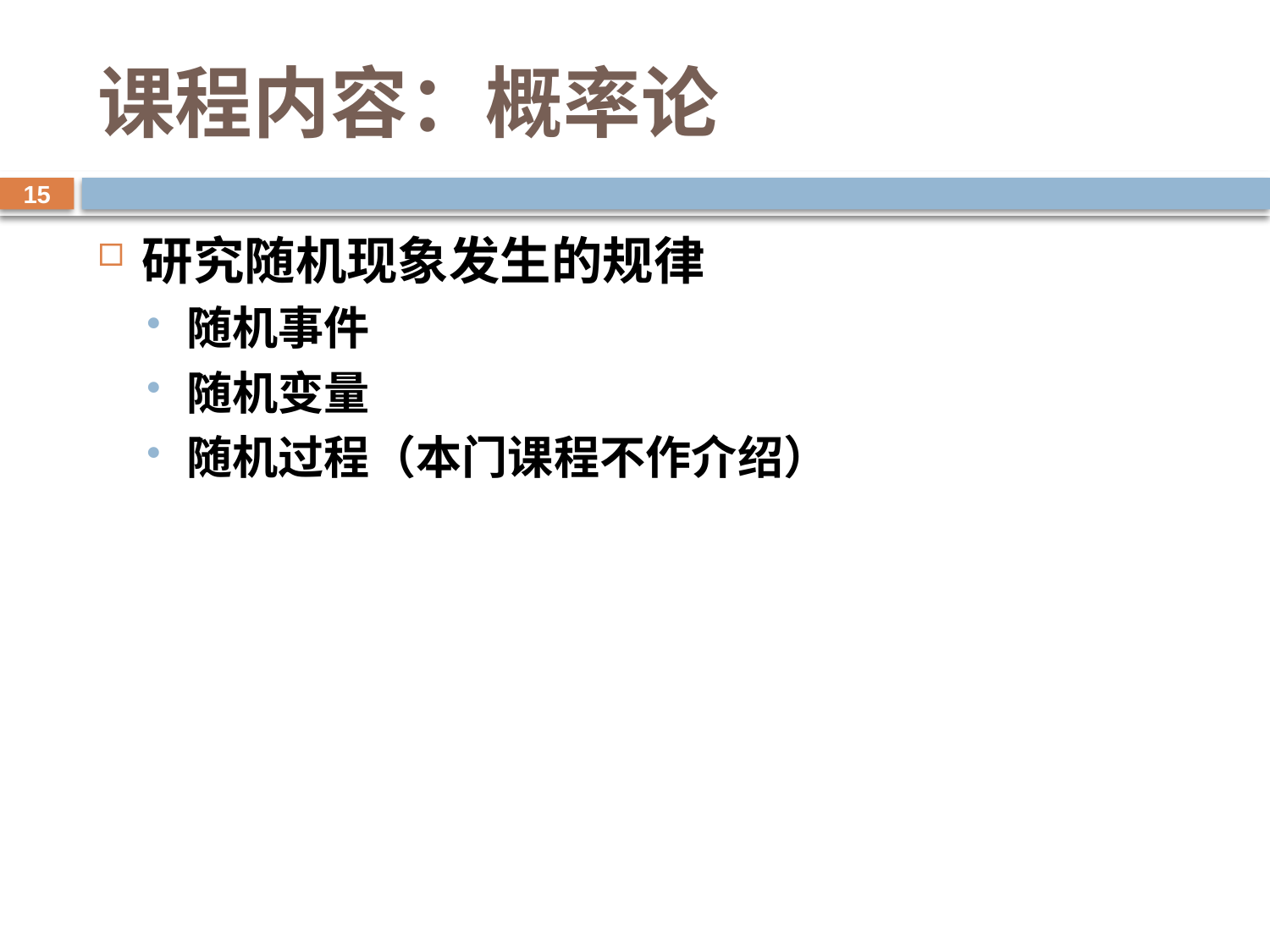

# 课程内容：概率论
15
研究随机现象发生的规律
随机事件
随机变量
随机过程（本门课程不作介绍）